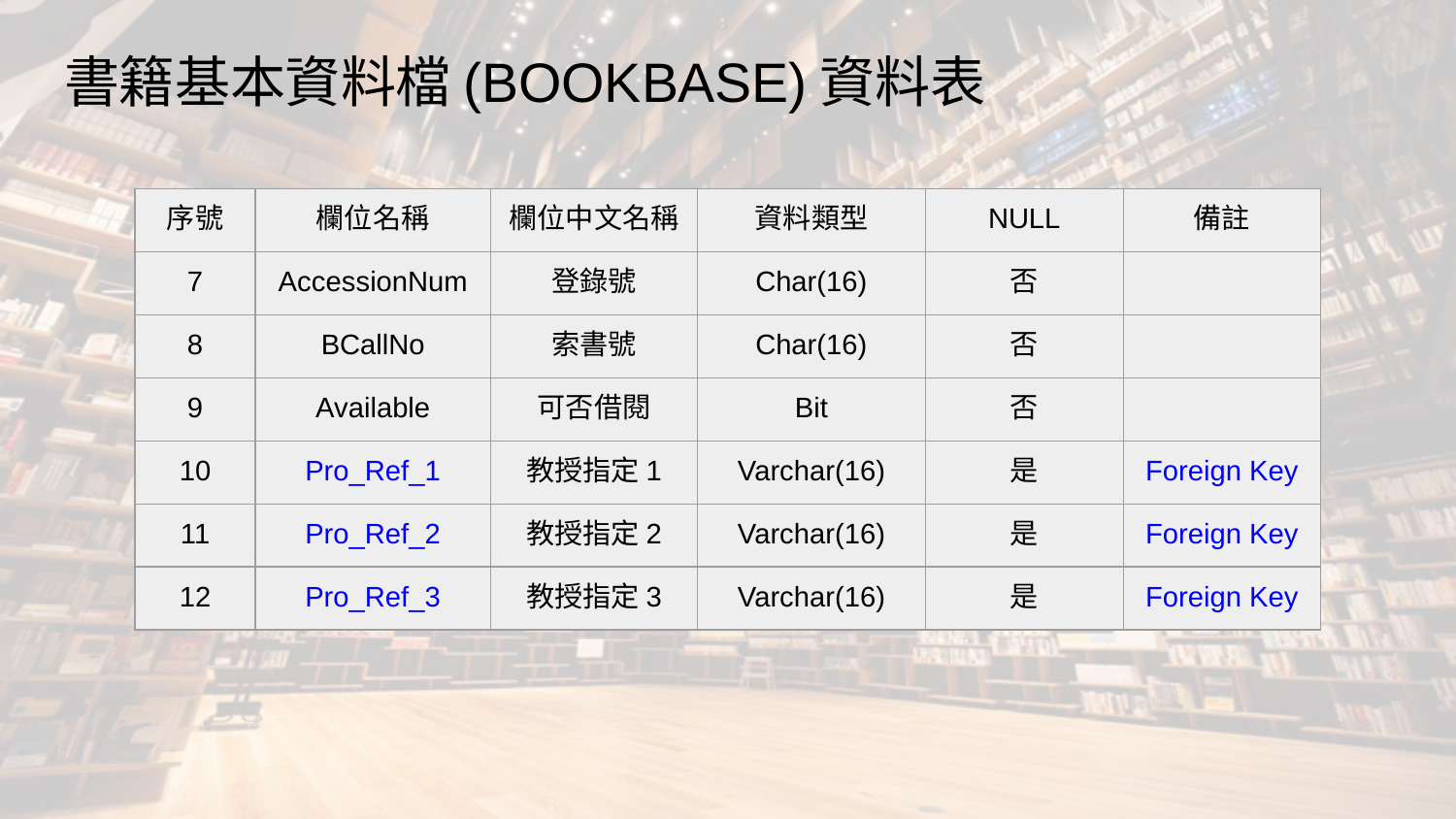

# 書籍基本資料檔(BOOKBASE)資料表
| 序號 | 欄位名稱 | 欄位中文名稱 | 資料類型 | NULL | 備註 |
| --- | --- | --- | --- | --- | --- |
| 7 | AccessionNum | 登錄號 | Char(16) | 否 |  |
| 8 | BCallNo | 索書號 | Char(16) | 否 |  |
| 9 | Available | 可否借閱 | Bit | 否 |  |
| 10 | Pro\_Ref\_1 | 教授指定1 | Varchar(16) | 是 | Foreign Key |
| 11 | Pro\_Ref\_2 | 教授指定2 | Varchar(16) | 是 | Foreign Key |
| 12 | Pro\_Ref\_3 | 教授指定3 | Varchar(16) | 是 | Foreign Key |